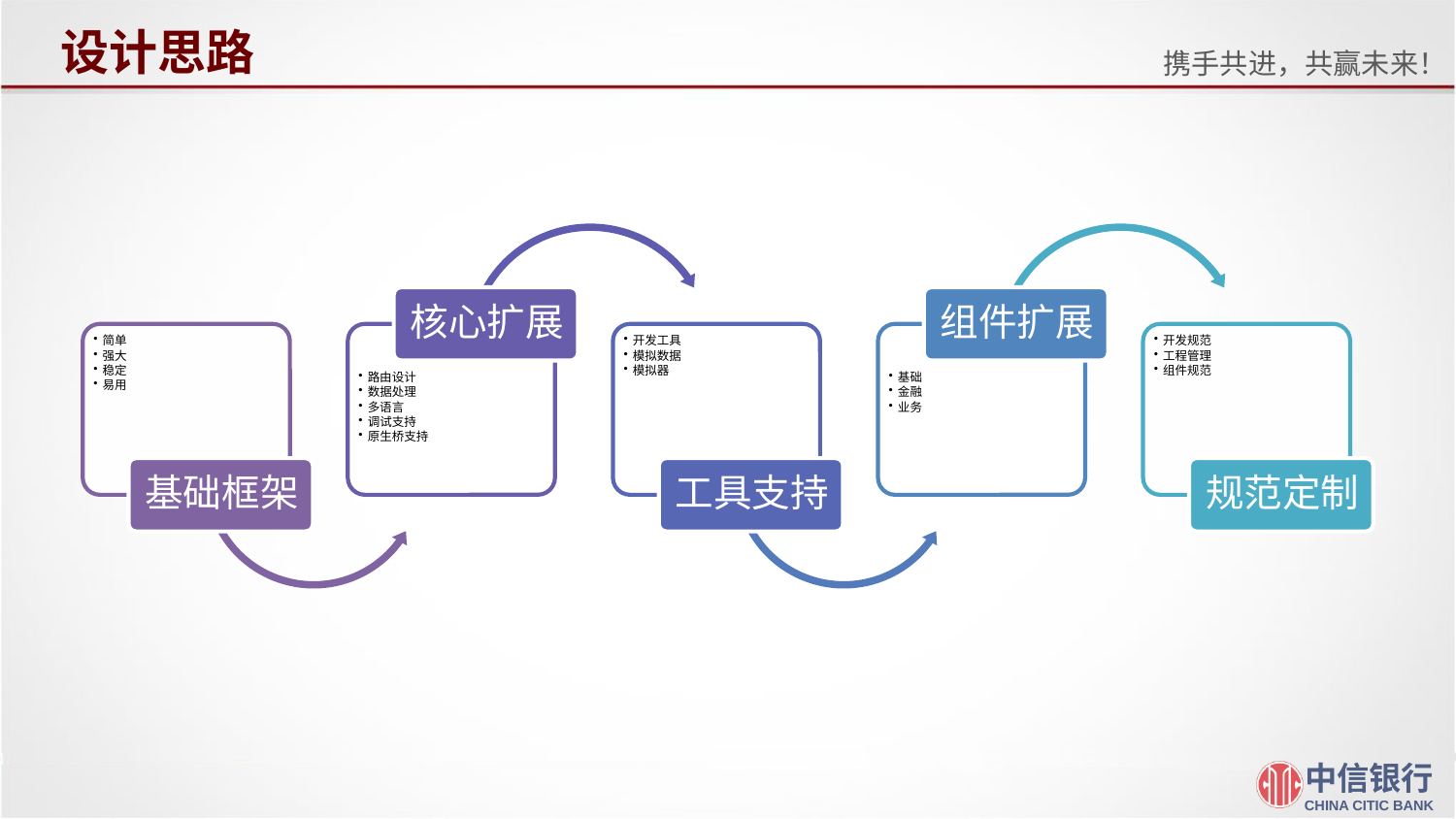

# 设计思路
简单
强大
稳定
易用
基础框架
路由设计
数据处理
多语言
调试支持
原生桥支持
核心扩展
开发工具
模拟数据
模拟器
工具支持
基础
金融
业务
组件扩展
开发规范
工程管理
组件规范
规范定制